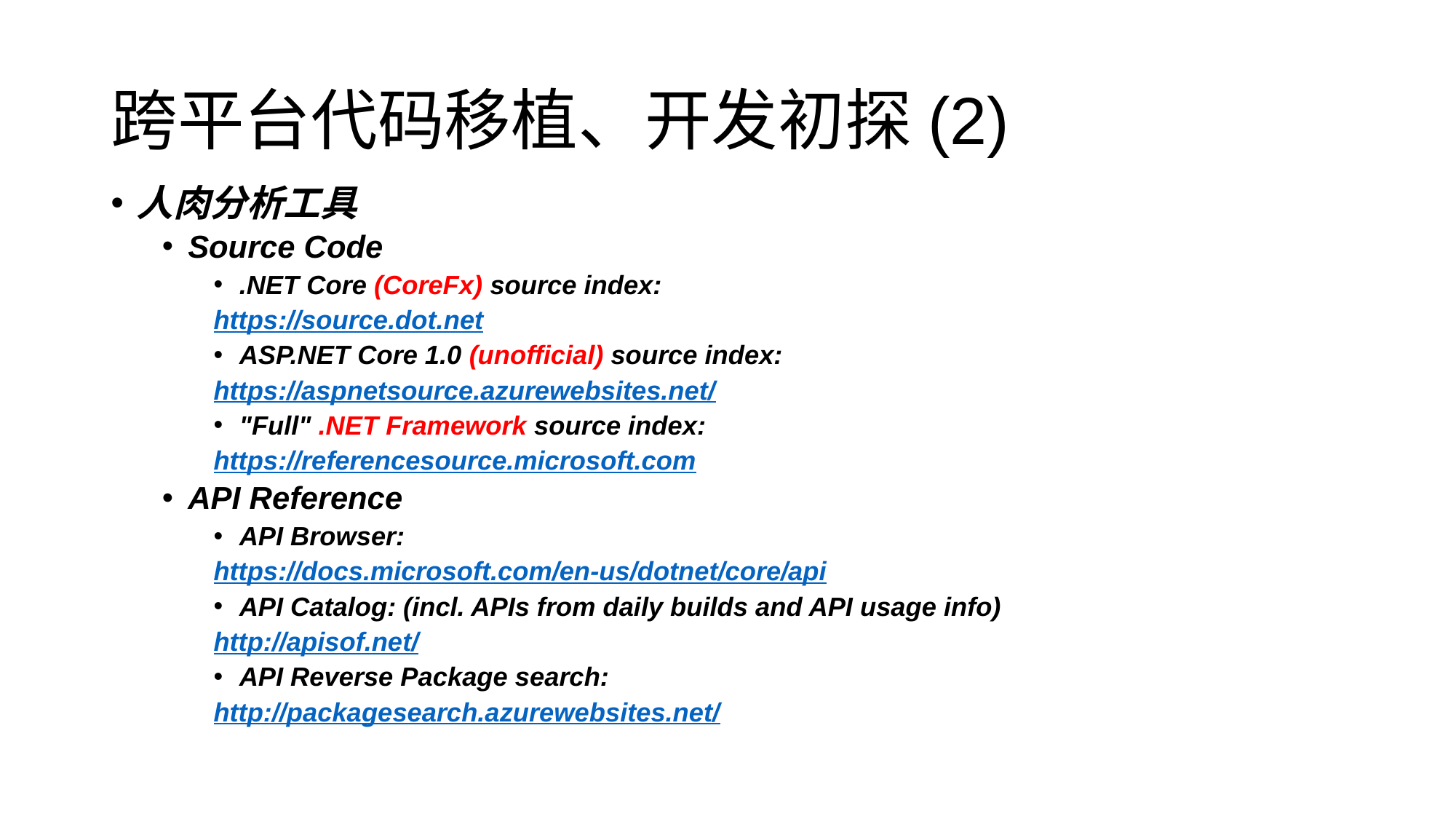

# 跨平台代码移植、开发初探(2)
人肉分析工具
Source Code
.NET Core (CoreFx) source index:
https://source.dot.net
ASP.NET Core 1.0 (unofficial) source index:
https://aspnetsource.azurewebsites.net/
"Full" .NET Framework source index:
https://referencesource.microsoft.com
API Reference
API Browser:
https://docs.microsoft.com/en-us/dotnet/core/api
API Catalog: (incl. APIs from daily builds and API usage info)
http://apisof.net/
API Reverse Package search:
http://packagesearch.azurewebsites.net/